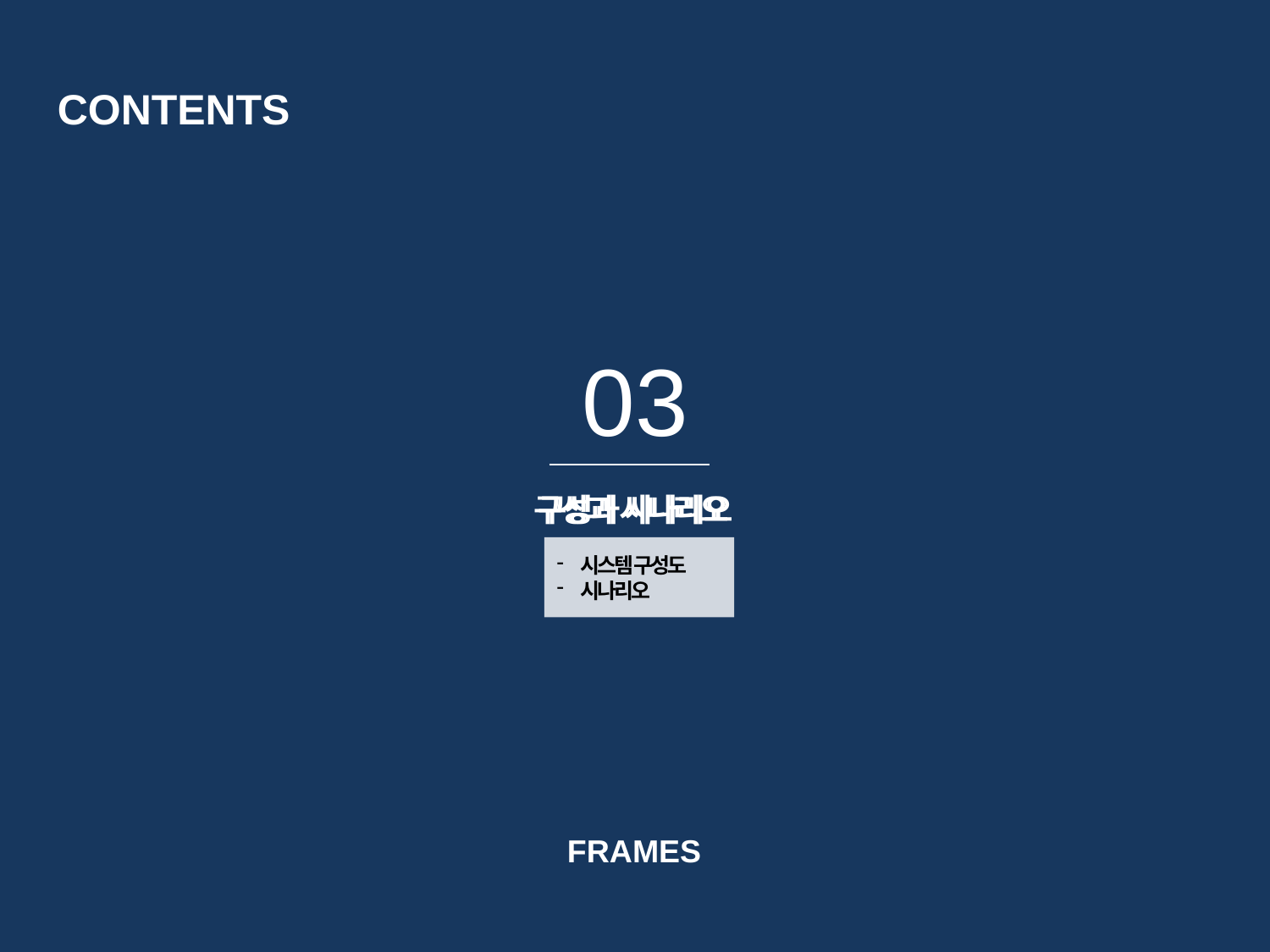

CONTENTS
 03
시스템 구성도
시나리오
구성과 시나리오
구성과 시나리오
FRAMES